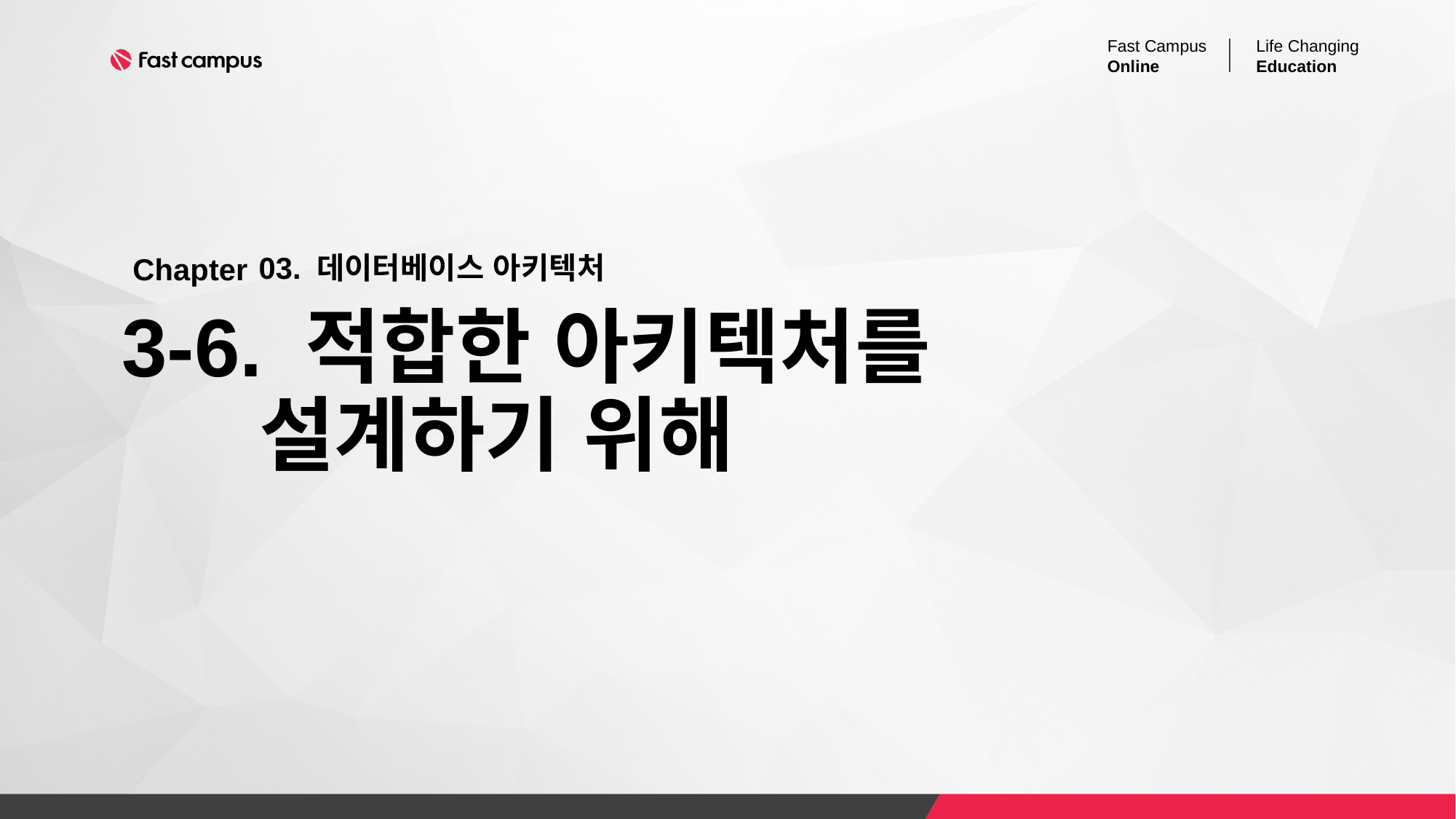

03. 데이터베이스 아키텍처
# 3-6. 적합한 아키텍처를 설계하기 위해